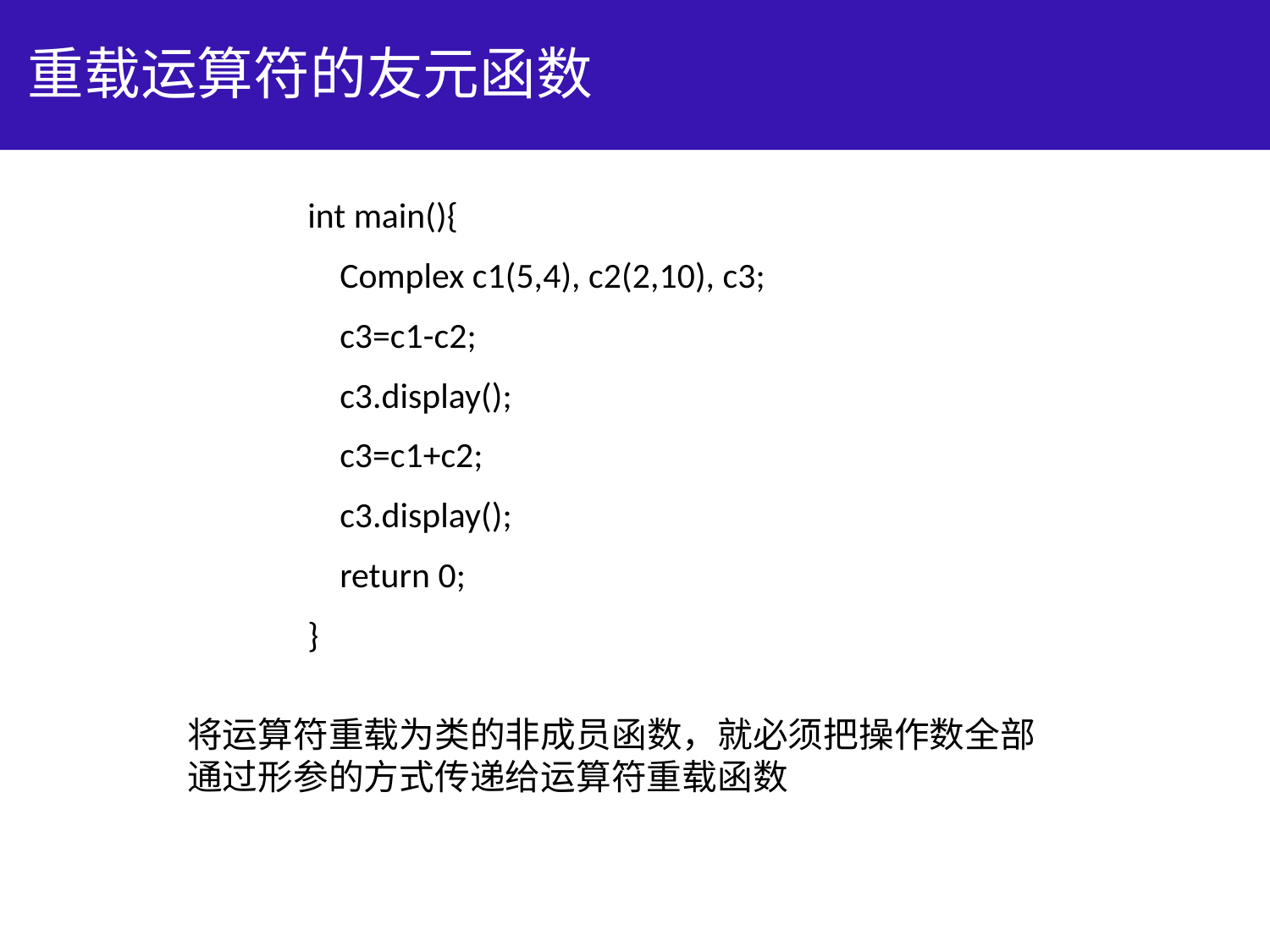

# 重载运算符的友元函数
int main(){
    Complex c1(5,4), c2(2,10), c3;
    c3=c1-c2;
    c3.display();
    c3=c1+c2;
    c3.display();
    return 0;
}
将运算符重载为类的非成员函数，就必须把操作数全部通过形参的方式传递给运算符重载函数
26